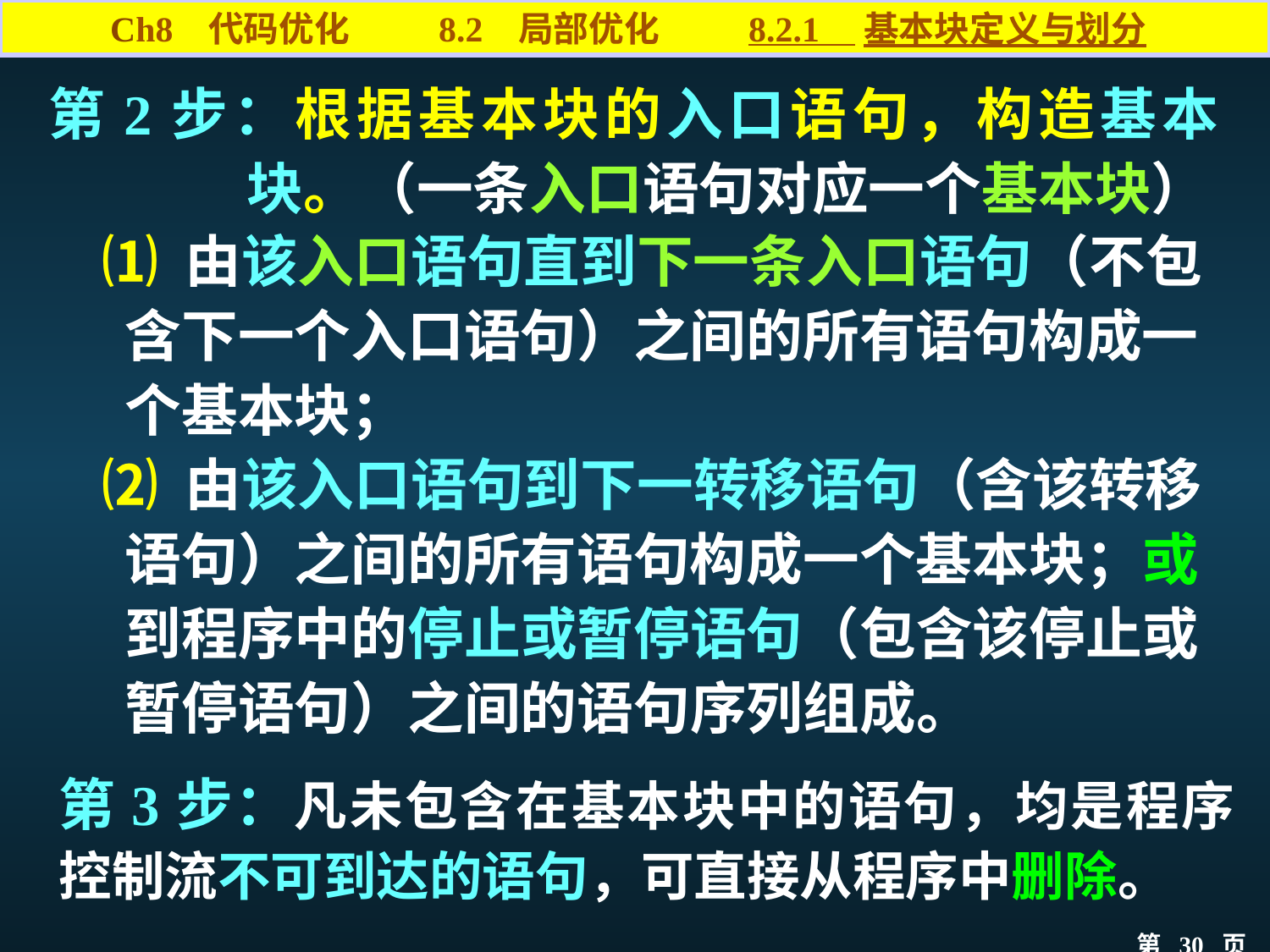

Ch8   代码优化          8.2   局部优化          8.2.1    基本块定义与划分
第2步：根据基本块的入口语句，构造基本块。（一条入口语句对应一个基本块）
  ⑴ 由该入口语句直到下一条入口语句（不包含下一个入口语句）之间的所有语句构成一个基本块；
  ⑵ 由该入口语句到下一转移语句（含该转移语句）之间的所有语句构成一个基本块；或到程序中的停止或暂停语句（包含该停止或暂停语句）之间的语句序列组成。
第3步：凡未包含在基本块中的语句，均是程序控制流不可到达的语句，可直接从程序中删除。